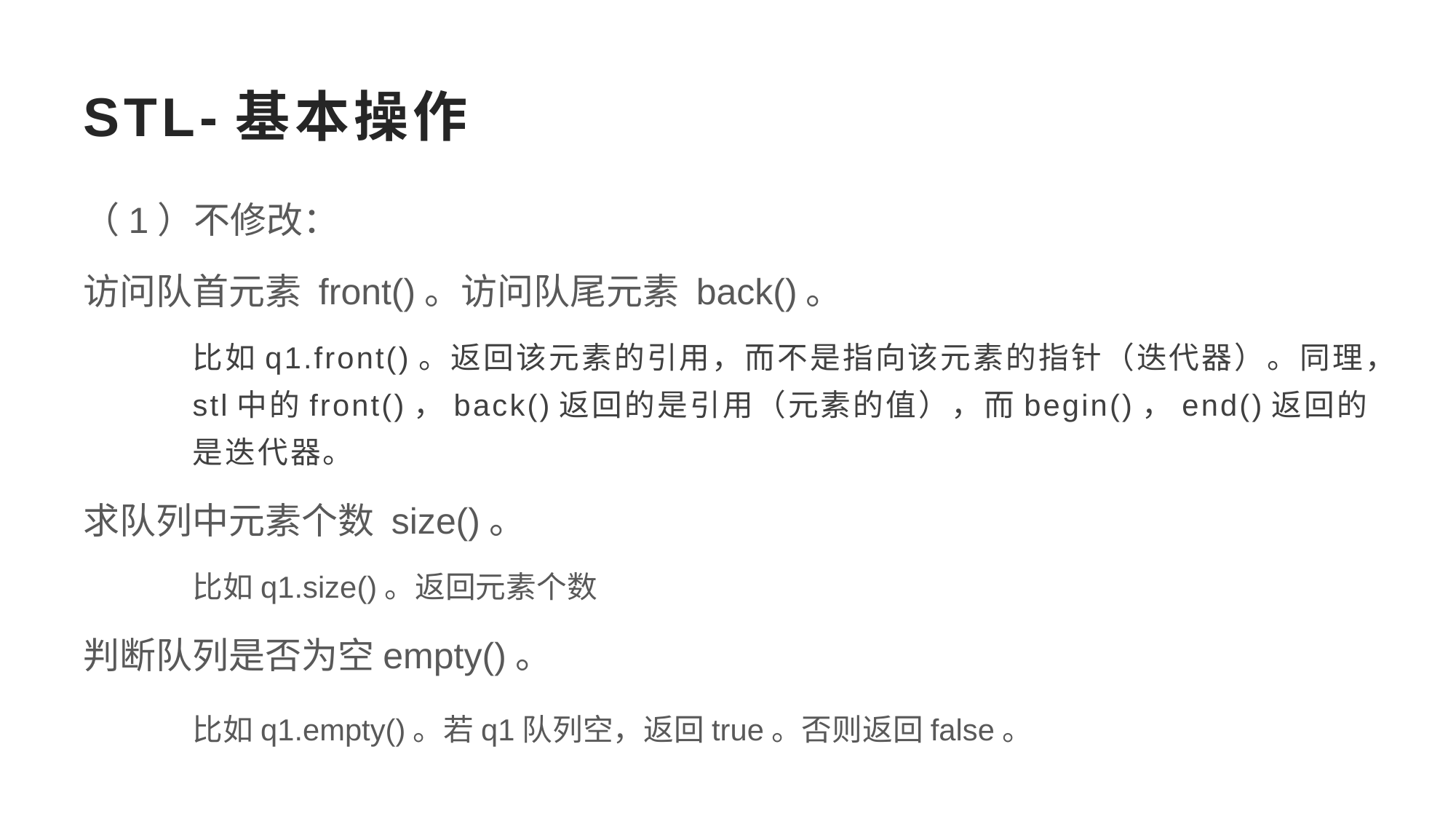

# STL-基本操作
（1）不修改：
访问队首元素 front()。访问队尾元素 back()。
比如q1.front()。返回该元素的引用，而不是指向该元素的指针（迭代器）。同理，stl中的front()，back()返回的是引用（元素的值），而begin()，end()返回的是迭代器。
求队列中元素个数 size()。
	比如q1.size()。返回元素个数
判断队列是否为空empty()。
	比如q1.empty()。若q1队列空，返回true。否则返回false。